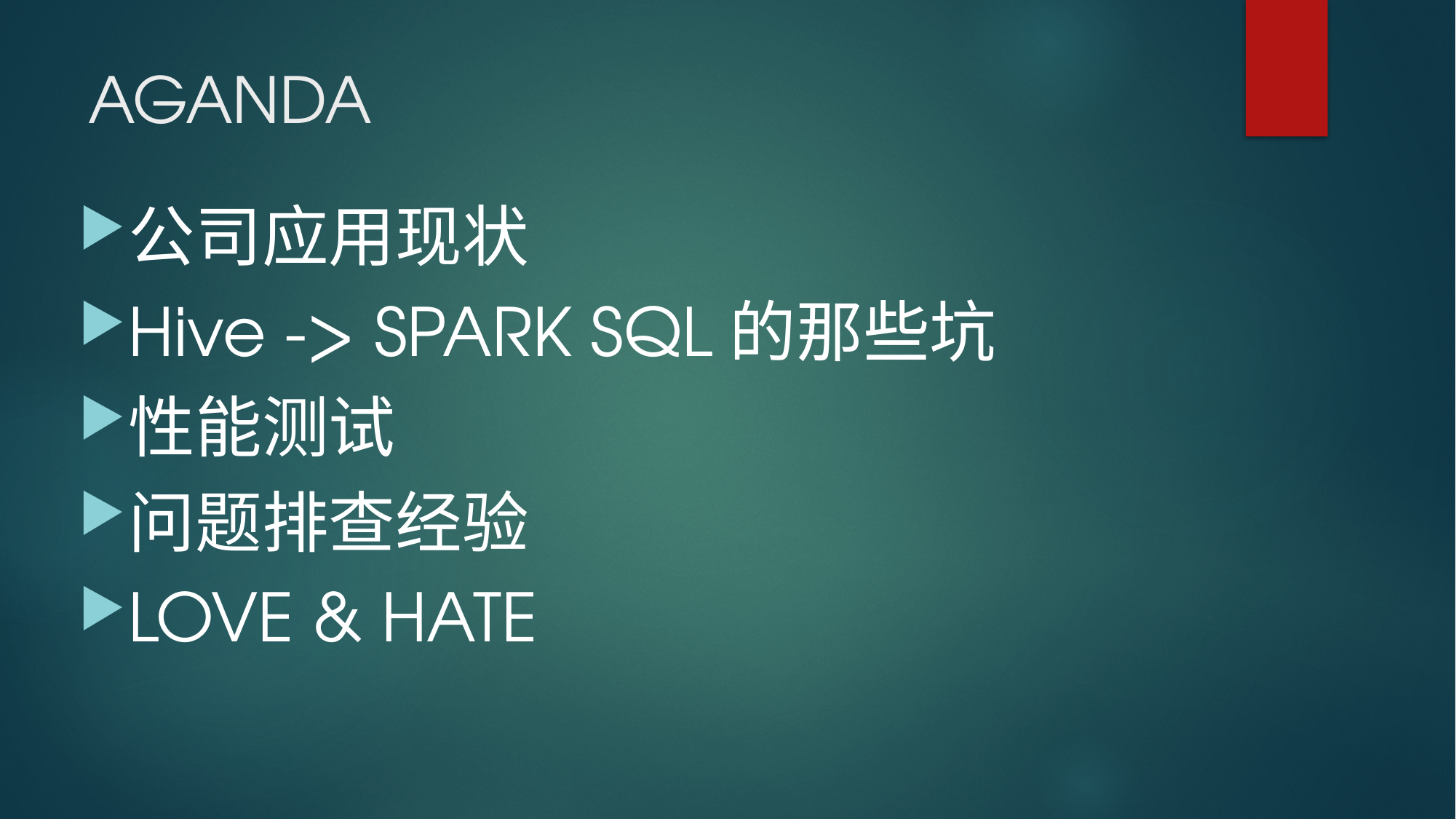

# AGANDA
公司应用现状
Hive -> SPARK SQL的那些坑
性能测试
问题排查经验
LOVE & HATE